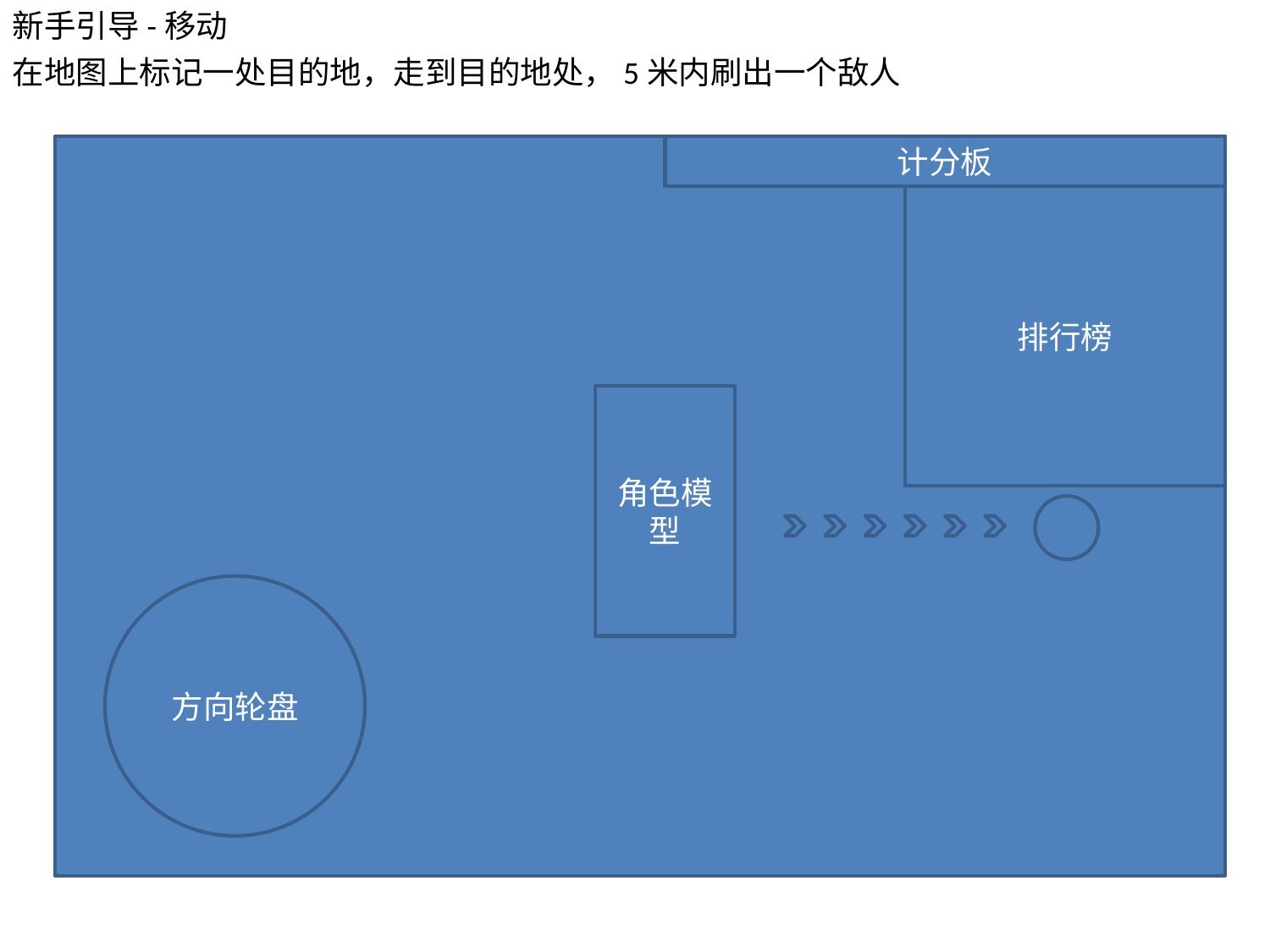

新手引导-移动
在地图上标记一处目的地，走到目的地处，5米内刷出一个敌人

计分板
排行榜
角色模型

方向轮盘